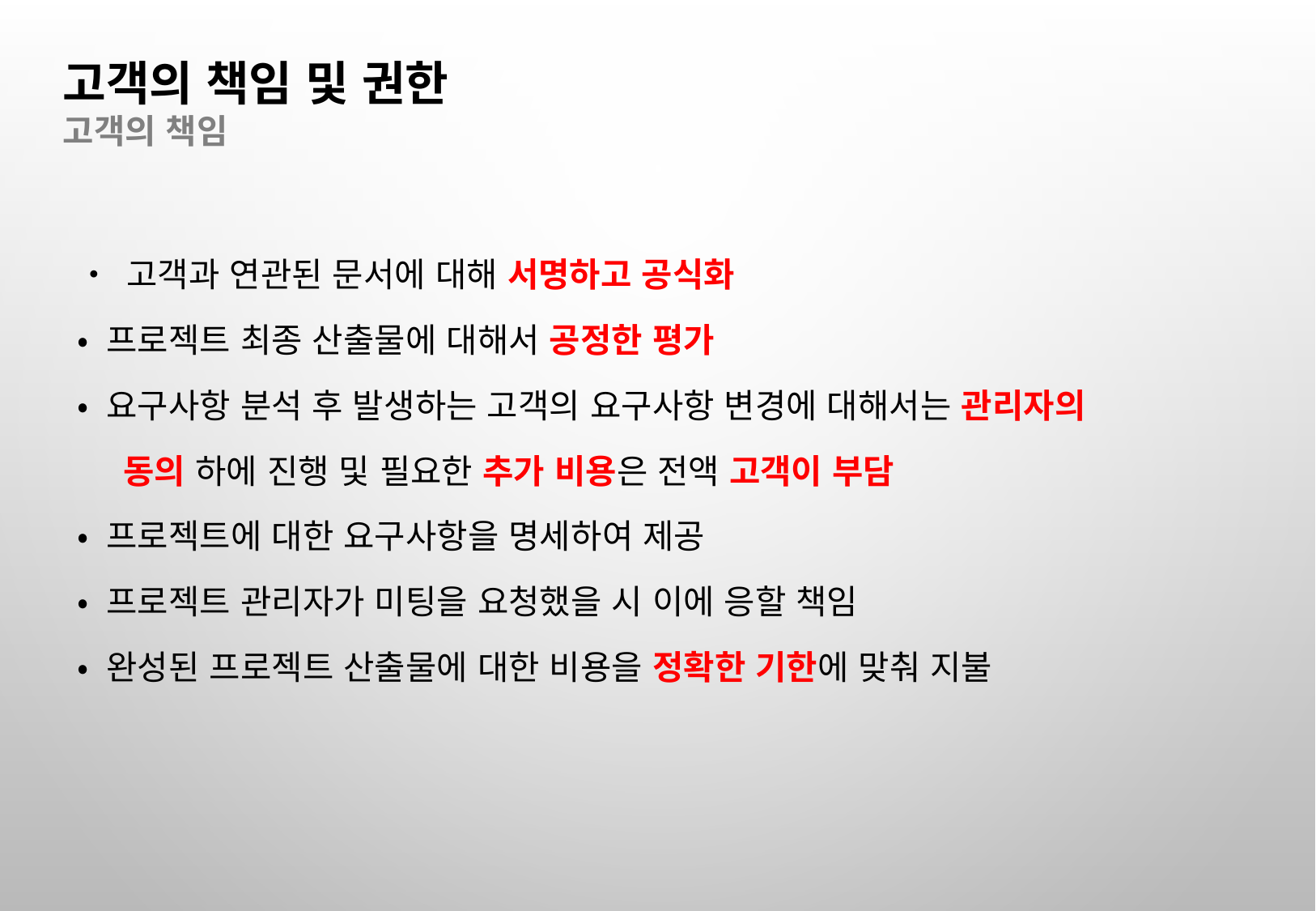

고객의 책임 및 권한
고객의 책임

• 고객과 연관된 문서에 대해 서명하고 공식화
• 프로젝트 최종 산출물에 대해서 공정한 평가
• 요구사항 분석 후 발생하는 고객의 요구사항 변경에 대해서는 관리자의
    동의 하에 진행 및 필요한 추가 비용은 전액 고객이 부담
• 프로젝트에 대한 요구사항을 명세하여 제공
• 프로젝트 관리자가 미팅을 요청했을 시 이에 응할 책임
• 완성된 프로젝트 산출물에 대한 비용을 정확한 기한에 맞춰 지불
14